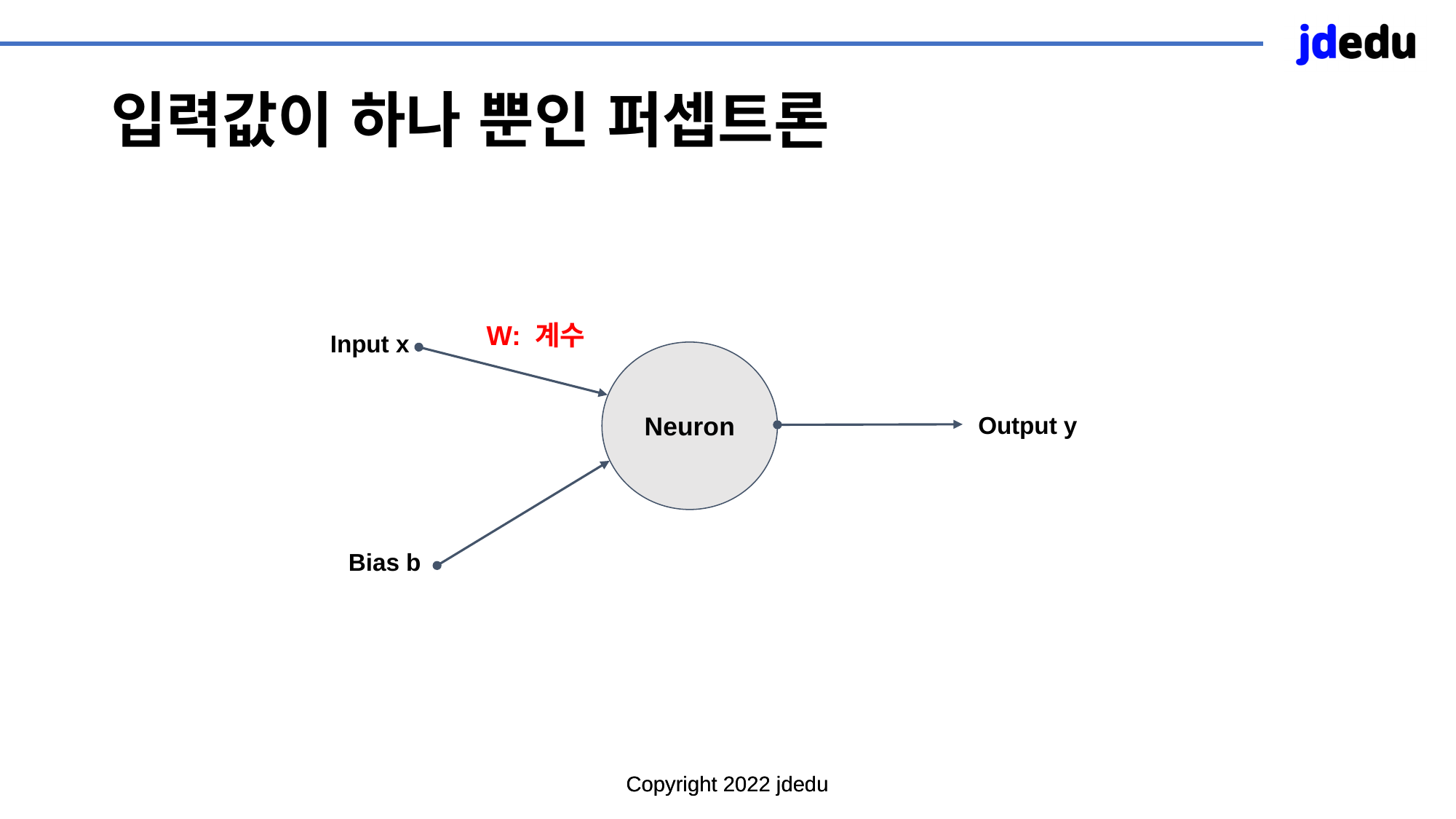

# 입력값이 하나 뿐인 퍼셉트론
W: 계수
Input x
Neuron
Output y
Bias b